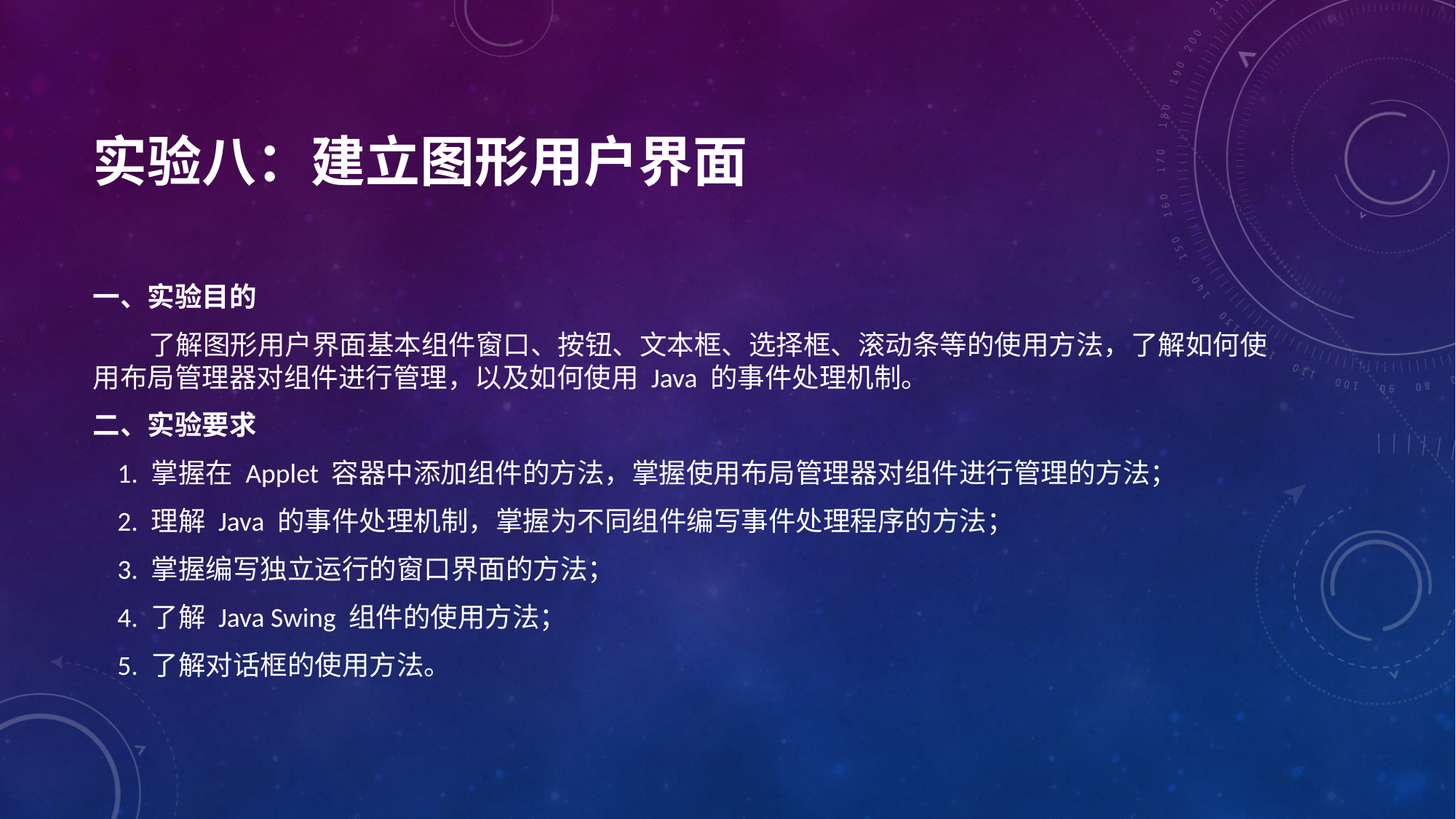

# 实验八：建立图形用户界面
一、实验目的
        了解图形用户界面基本组件窗口、按钮、文本框、选择框、滚动条等的使用方法，了解如何使用布局管理器对组件进行管理，以及如何使用 Java 的事件处理机制。
二、实验要求
    1. 掌握在 Applet 容器中添加组件的方法，掌握使用布局管理器对组件进行管理的方法；
    2. 理解 Java 的事件处理机制，掌握为不同组件编写事件处理程序的方法；
    3. 掌握编写独立运行的窗口界面的方法；
    4. 了解 Java Swing 组件的使用方法；
    5. 了解对话框的使用方法。